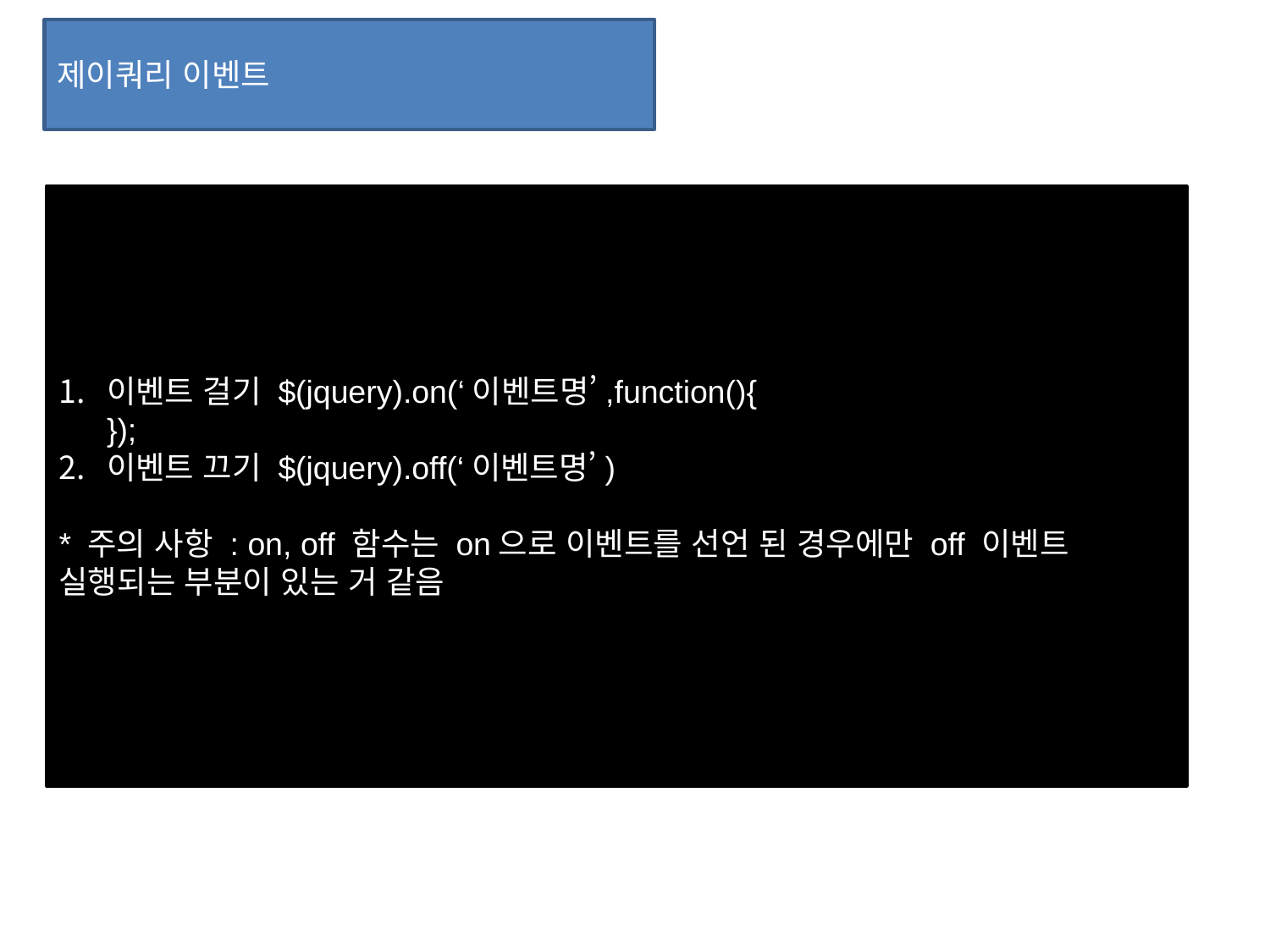

제이쿼리 이벤트
이벤트 걸기 $(jquery).on(‘이벤트명’,function(){
});
이벤트 끄기 $(jquery).off(‘이벤트명’)

* 주의 사항 : on, off 함수는 on으로 이벤트를 선언 된 경우에만 off 이벤트 실행되는 부분이 있는 거 같음